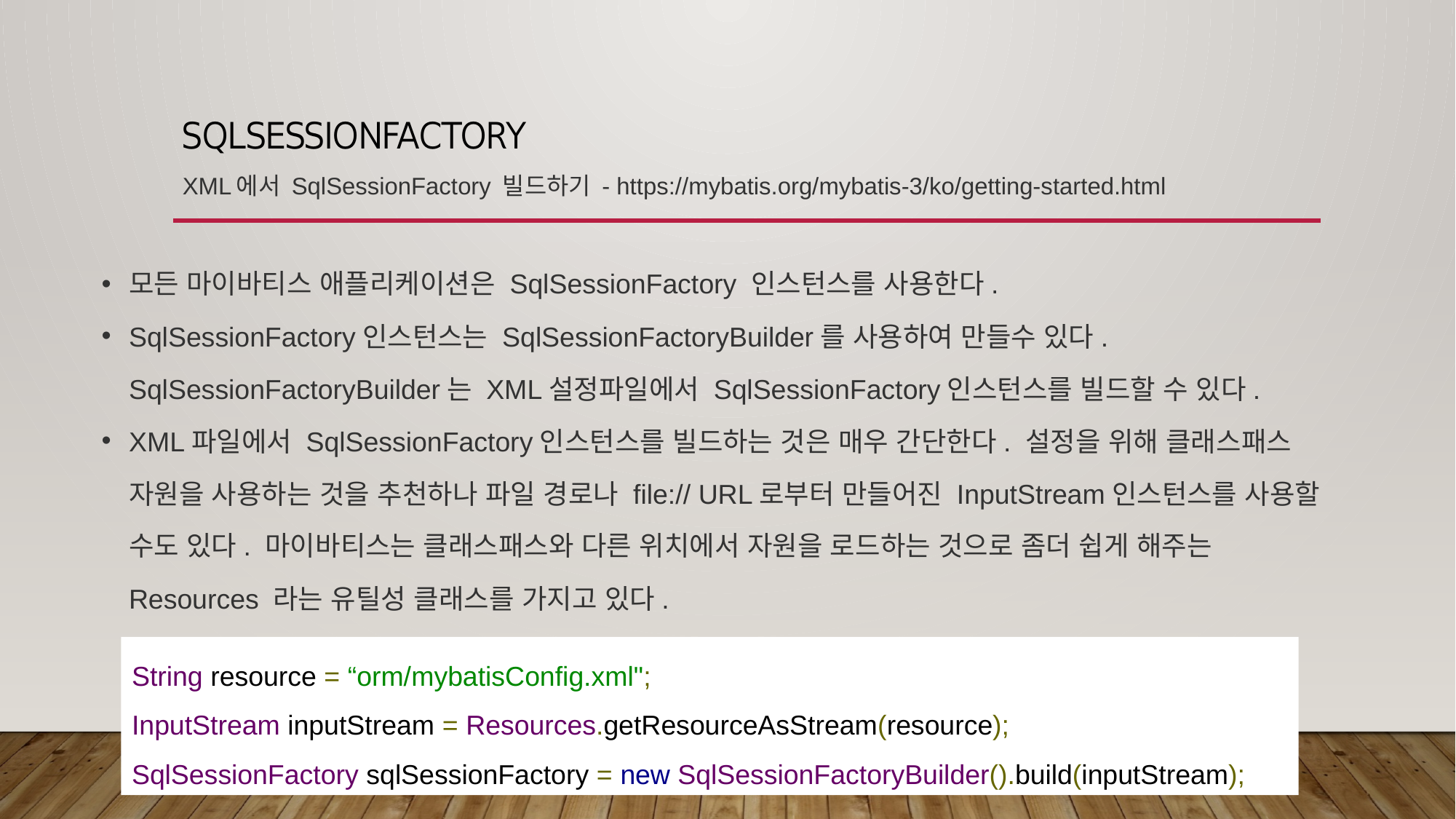

# Sqlsessionfactory XML에서 SqlSessionFactory 빌드하기 - https://mybatis.org/mybatis-3/ko/getting-started.html
모든 마이바티스 애플리케이션은 SqlSessionFactory 인스턴스를 사용한다.
SqlSessionFactory인스턴스는 SqlSessionFactoryBuilder를 사용하여 만들수 있다. SqlSessionFactoryBuilder는 XML설정파일에서 SqlSessionFactory인스턴스를 빌드할 수 있다.
XML파일에서 SqlSessionFactory인스턴스를 빌드하는 것은 매우 간단한다. 설정을 위해 클래스패스 자원을 사용하는 것을 추천하나 파일 경로나 file:// URL로부터 만들어진 InputStream인스턴스를 사용할 수도 있다. 마이바티스는 클래스패스와 다른 위치에서 자원을 로드하는 것으로 좀더 쉽게 해주는 Resources 라는 유틸성 클래스를 가지고 있다.
String resource = “orm/mybatisConfig.xml";
InputStream inputStream = Resources.getResourceAsStream(resource);
SqlSessionFactory sqlSessionFactory = new SqlSessionFactoryBuilder().build(inputStream);